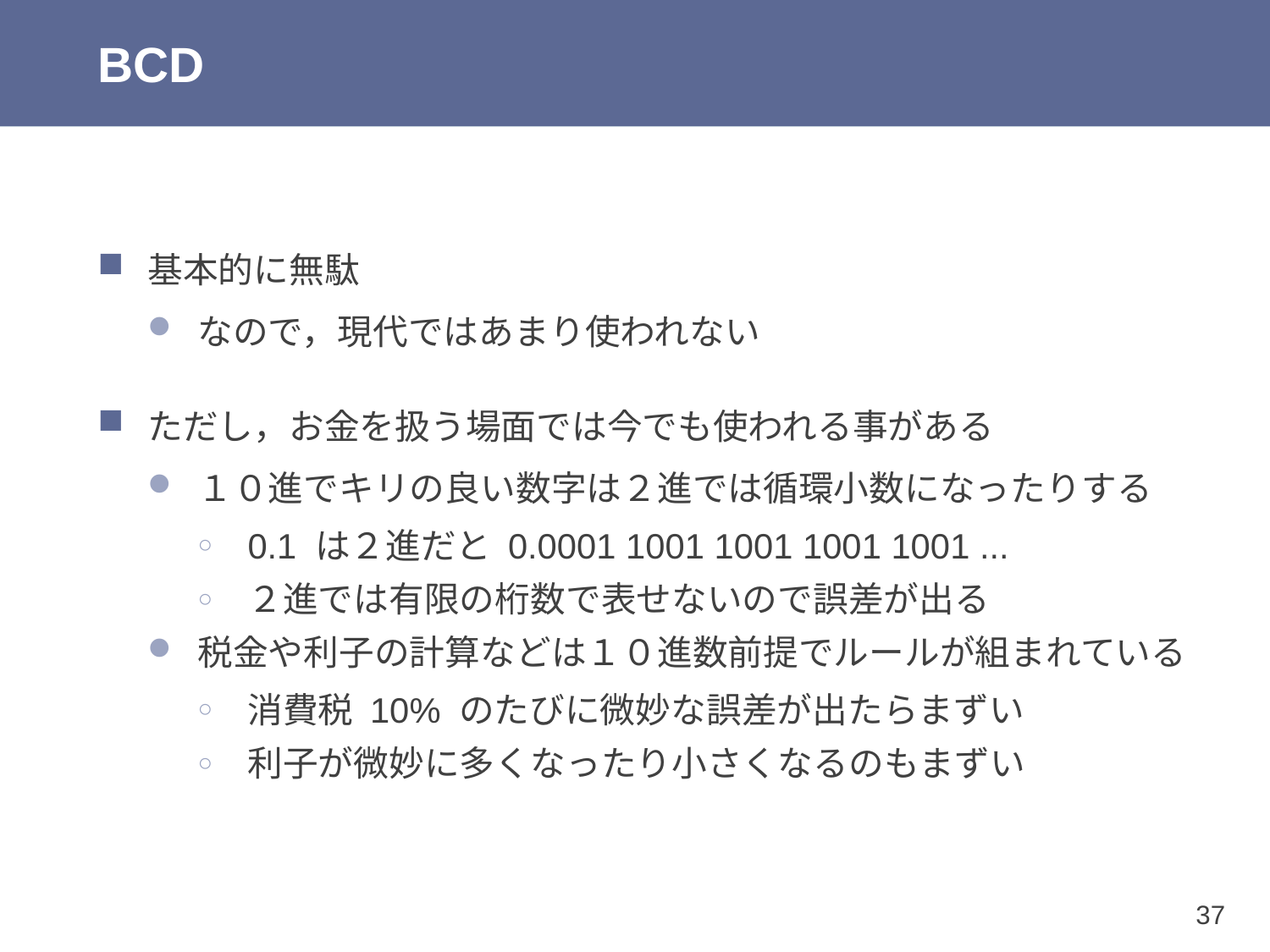

# BCD
基本的に無駄
なので，現代ではあまり使われない
ただし，お金を扱う場面では今でも使われる事がある
１０進でキリの良い数字は２進では循環小数になったりする
0.1 は２進だと 0.0001 1001 1001 1001 1001 ...
２進では有限の桁数で表せないので誤差が出る
税金や利子の計算などは１０進数前提でルールが組まれている
消費税 10% のたびに微妙な誤差が出たらまずい
利子が微妙に多くなったり小さくなるのもまずい